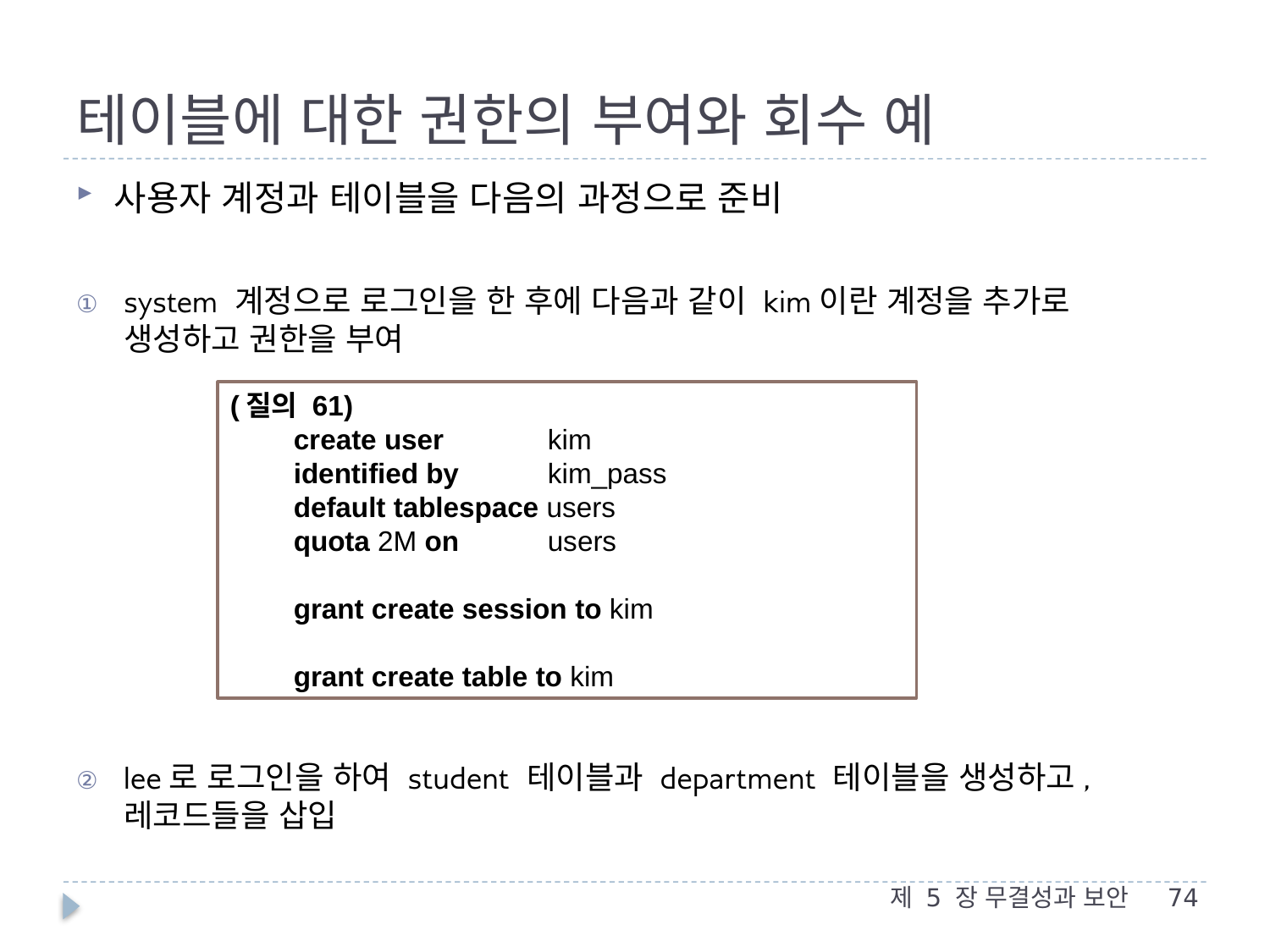

# 테이블에 대한 권한의 부여와 회수 예
사용자 계정과 테이블을 다음의 과정으로 준비

system 계정으로 로그인을 한 후에 다음과 같이 kim이란 계정을 추가로 생성하고 권한을 부여

lee로 로그인을 하여 student 테이블과 department 테이블을 생성하고, 레코드들을 삽입
(질의 61)
create user 	kim
identified by 	kim_pass
default tablespace users
quota 2M on 	users

grant create session to kim

grant create table to kim
제 5 장 무결성과 보안
74